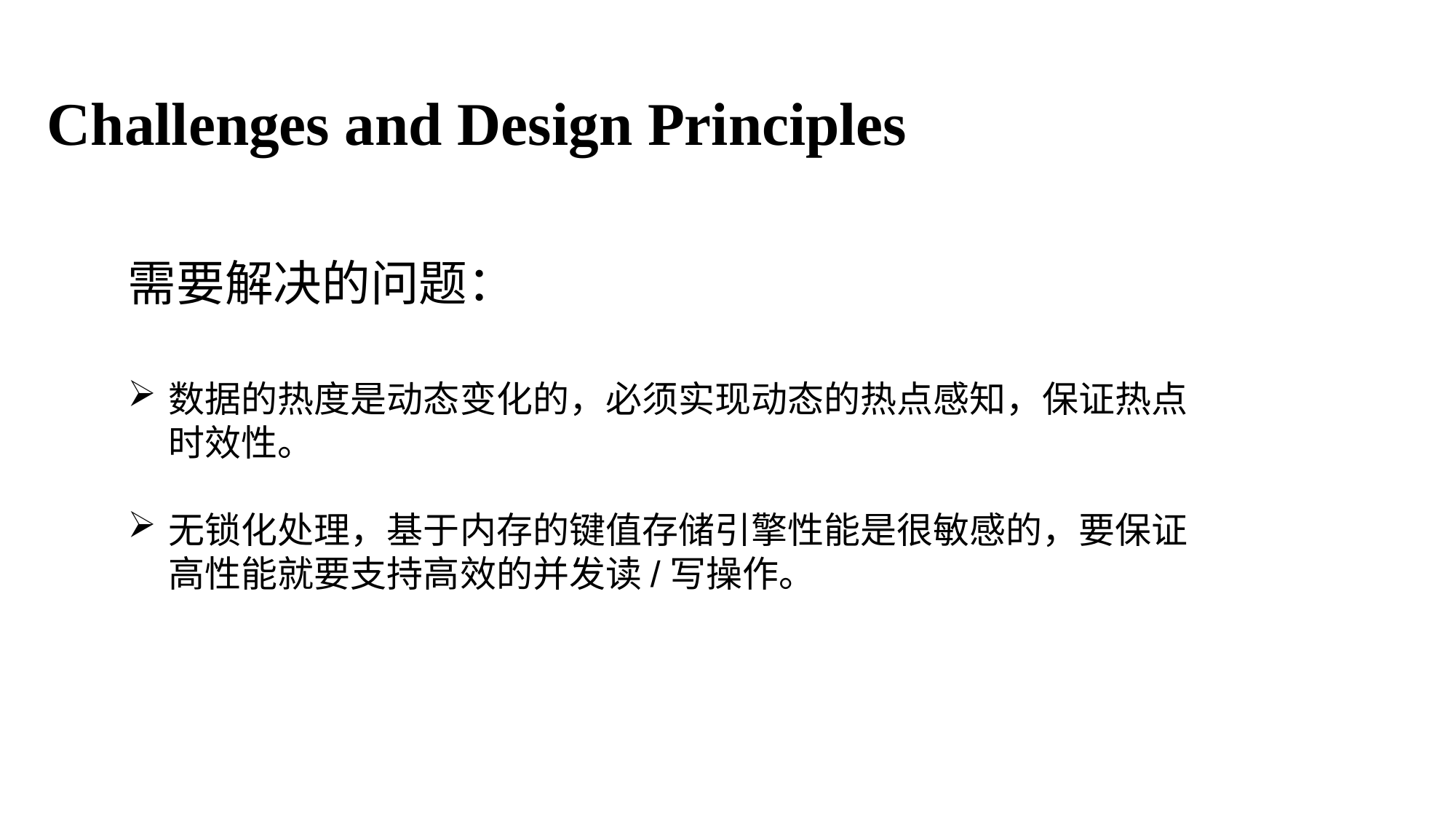

Challenges and Design Principles
需要解决的问题：
数据的热度是动态变化的，必须实现动态的热点感知，保证热点时效性。

无锁化处理，基于内存的键值存储引擎性能是很敏感的，要保证高性能就要支持高效的并发读/写操作。